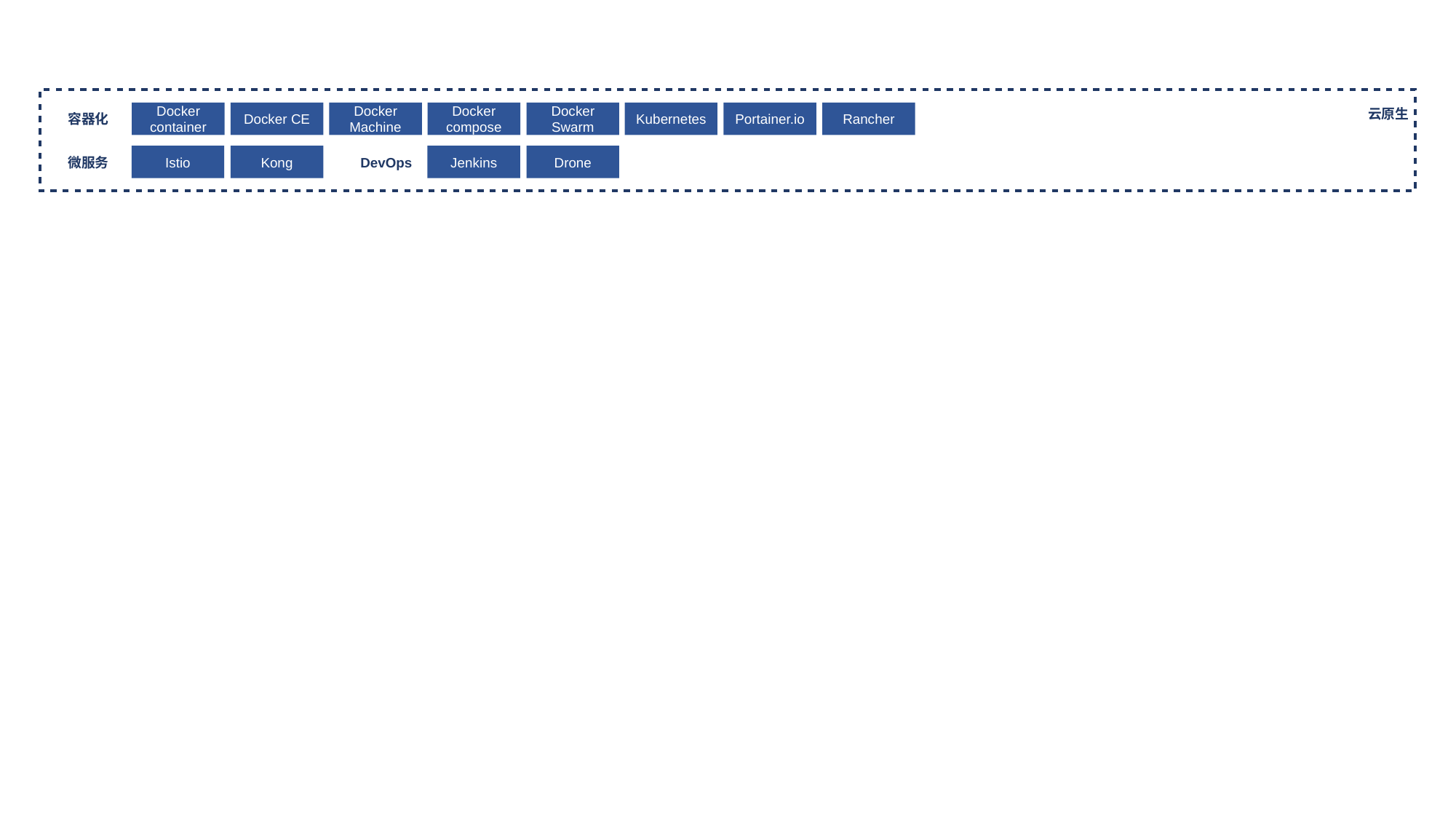

云原生
Docker container
Docker CE
Docker Machine
Docker compose
Docker Swarm
Kubernetes
Portainer.io
Rancher
容器化
Istio
Kong
Jenkins
Drone
微服务
 DevOps